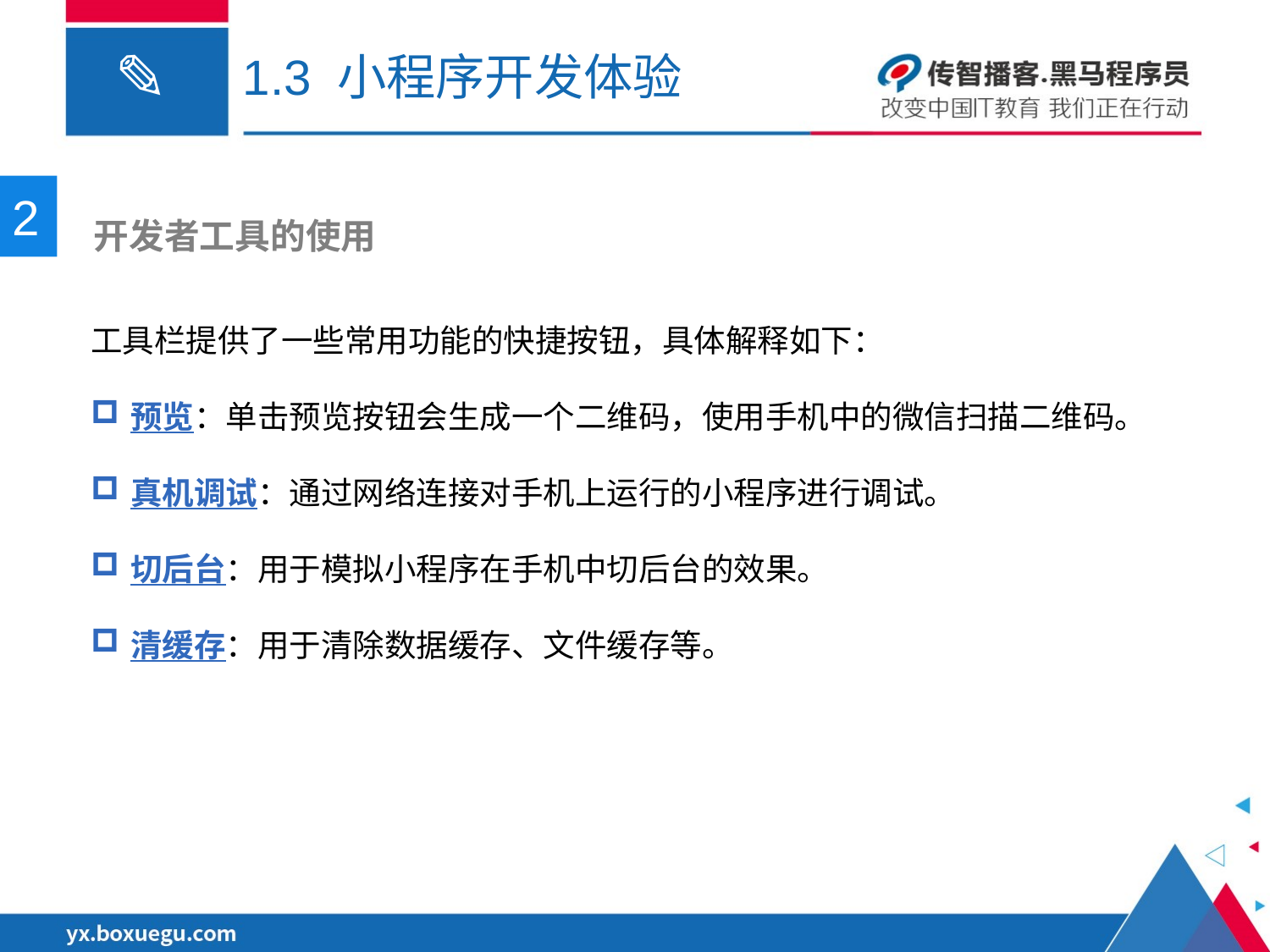

# 1.3 小程序开发体验

2
  开发者工具的使用
工具栏提供了一些常用功能的快捷按钮，具体解释如下：
预览：单击预览按钮会生成一个二维码，使用手机中的微信扫描二维码。
真机调试：通过网络连接对手机上运行的小程序进行调试。
切后台：用于模拟小程序在手机中切后台的效果。
清缓存：用于清除数据缓存、文件缓存等。